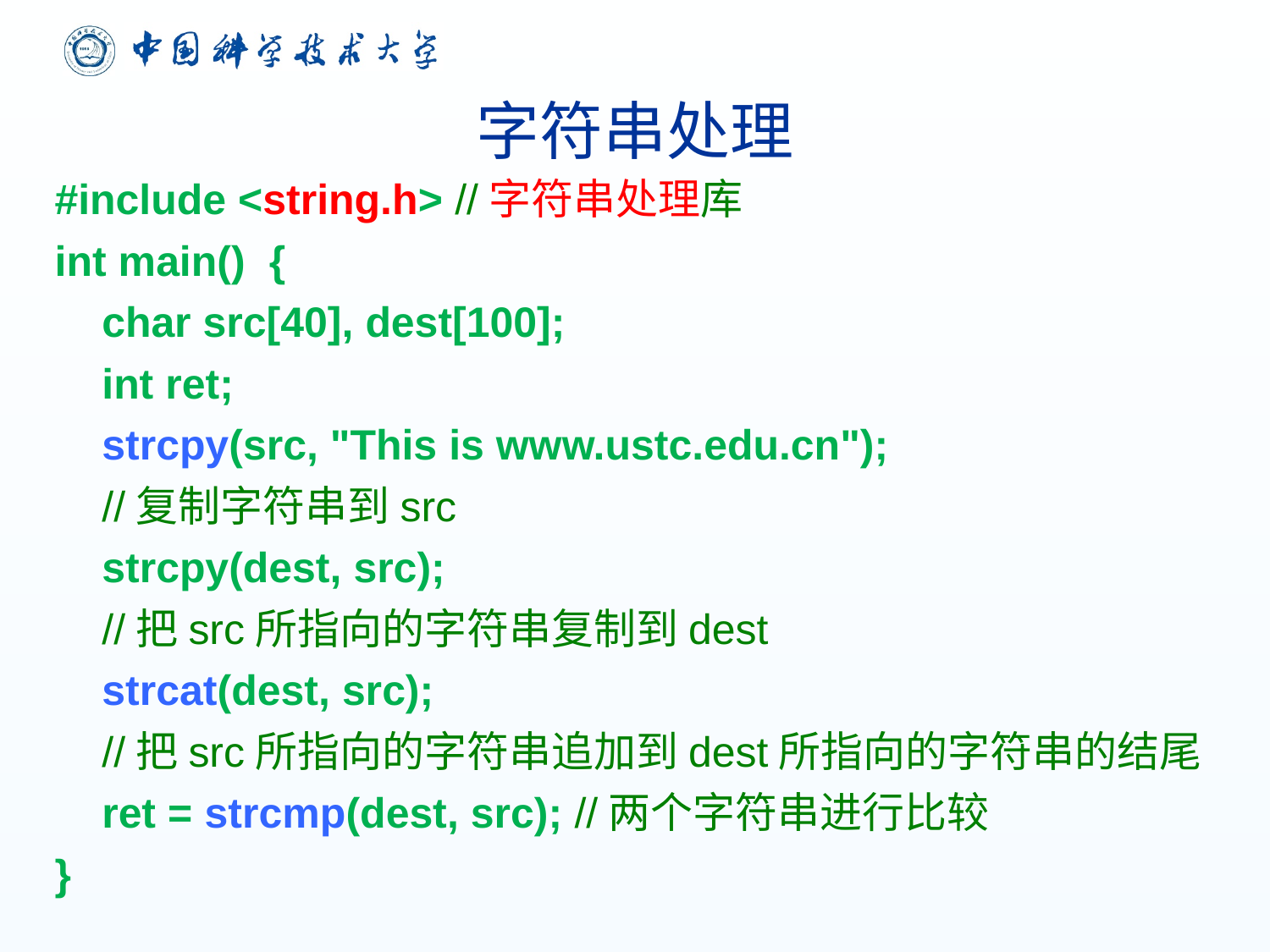

字符串处理
#include <string.h> //字符串处理库
int main()  {
    char src[40], dest[100];
    int ret;
    strcpy(src, "This is www.ustc.edu.cn");
    //复制字符串到src
    strcpy(dest, src);
    //把src所指向的字符串复制到dest
    strcat(dest, src);
    //把src所指向的字符串追加到dest所指向的字符串的结尾
    ret = strcmp(dest, src); //两个字符串进行比较
}